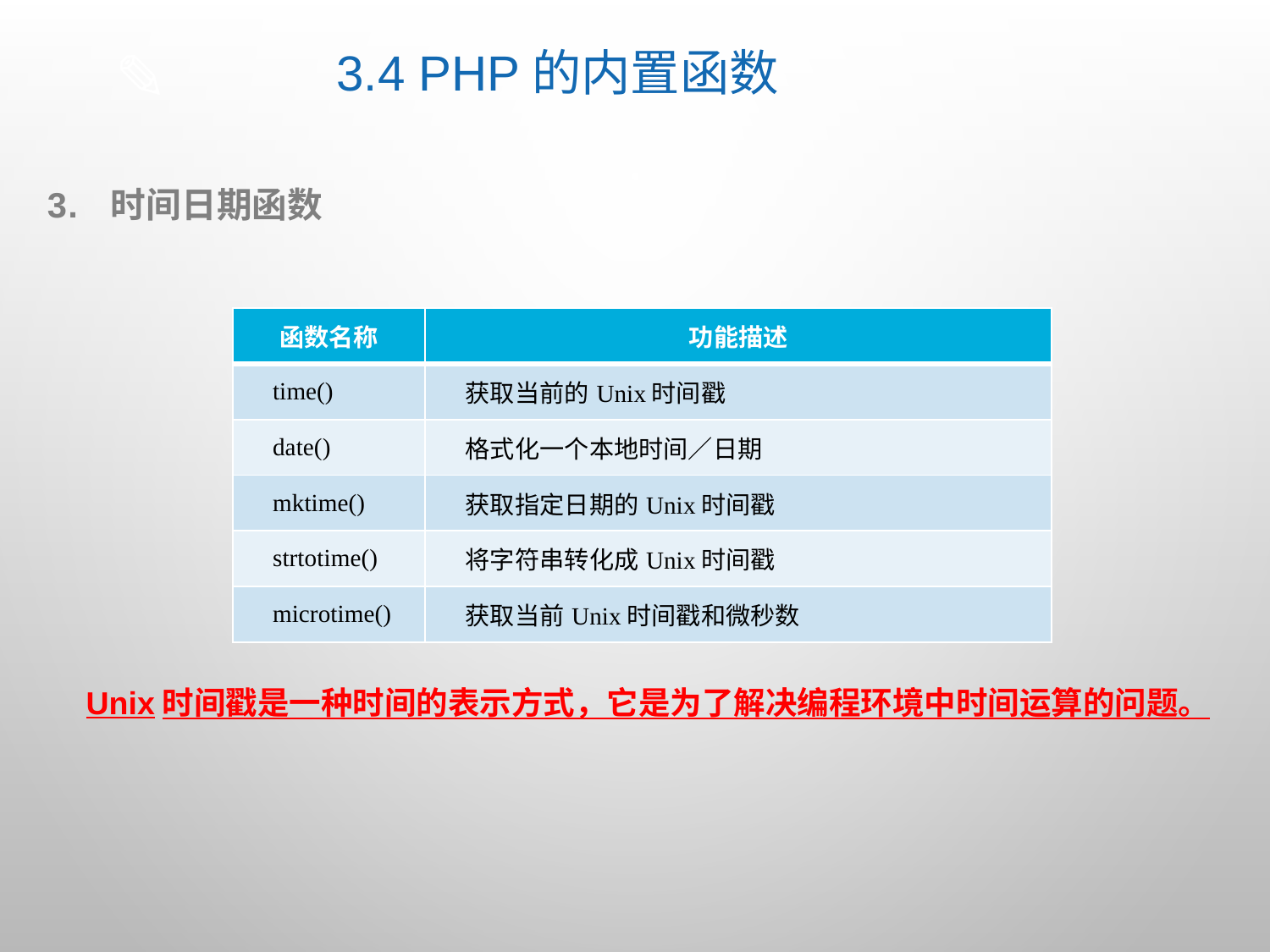

# 3.4 PHP的内置函数
时间日期函数
| 函数名称 | 功能描述 |
| --- | --- |
| time() | 获取当前的Unix时间戳 |
| date() | 格式化一个本地时间／日期 |
| mktime() | 获取指定日期的Unix时间戳 |
| strtotime() | 将字符串转化成Unix时间戳 |
| microtime() | 获取当前Unix时间戳和微秒数 |
Unix时间戳是一种时间的表示方式，它是为了解决编程环境中时间运算的问题。